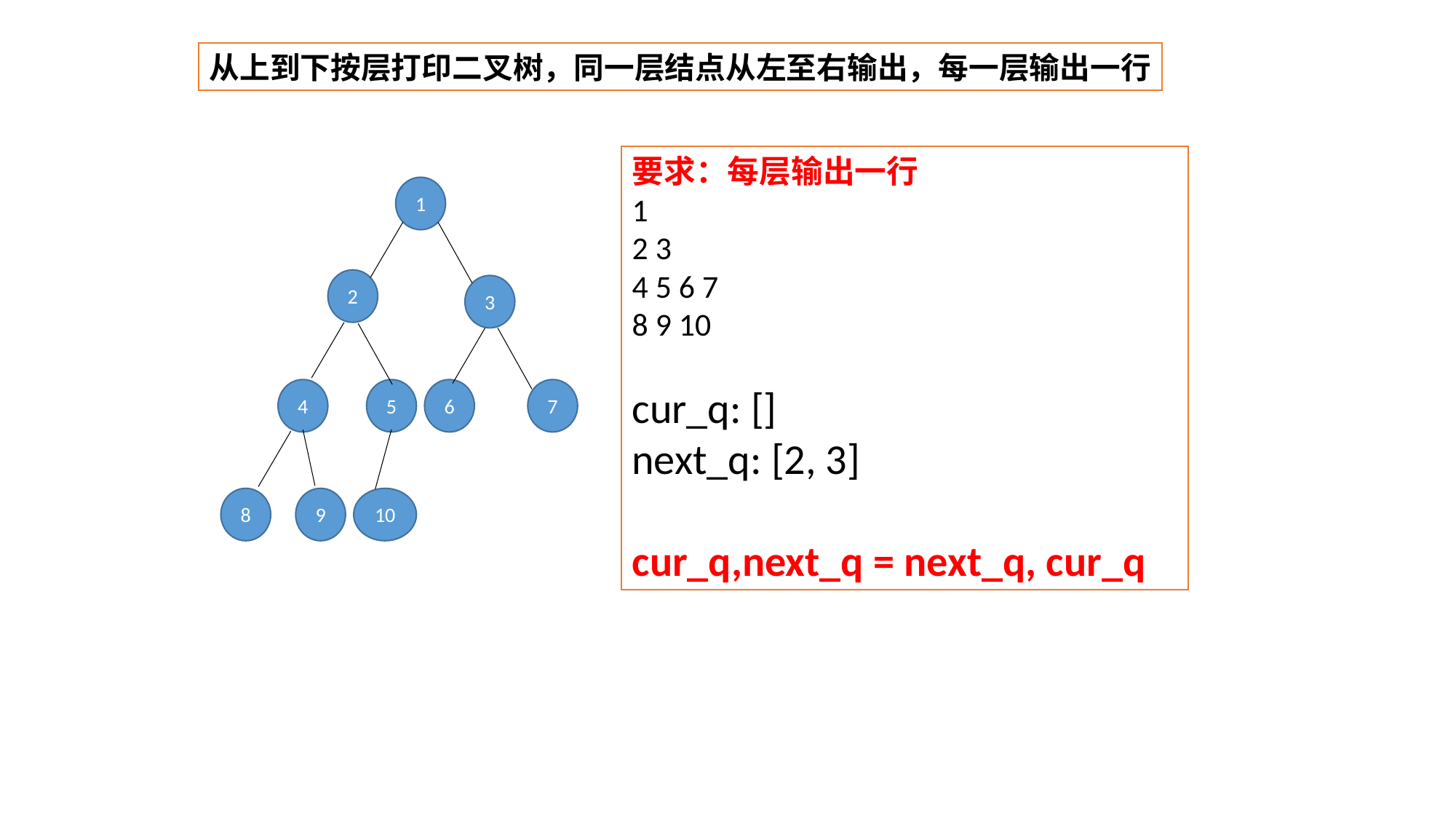

从上到下按层打印二叉树，同一层结点从左至右输出，每一层输出一行
要求：每层输出一行
1
2 3
4 5 6 7
8 9 10

cur_q: []
next_q: [2, 3]

cur_q,next_q = next_q, cur_q
1
2
3
4
5
6
7
8
9
10